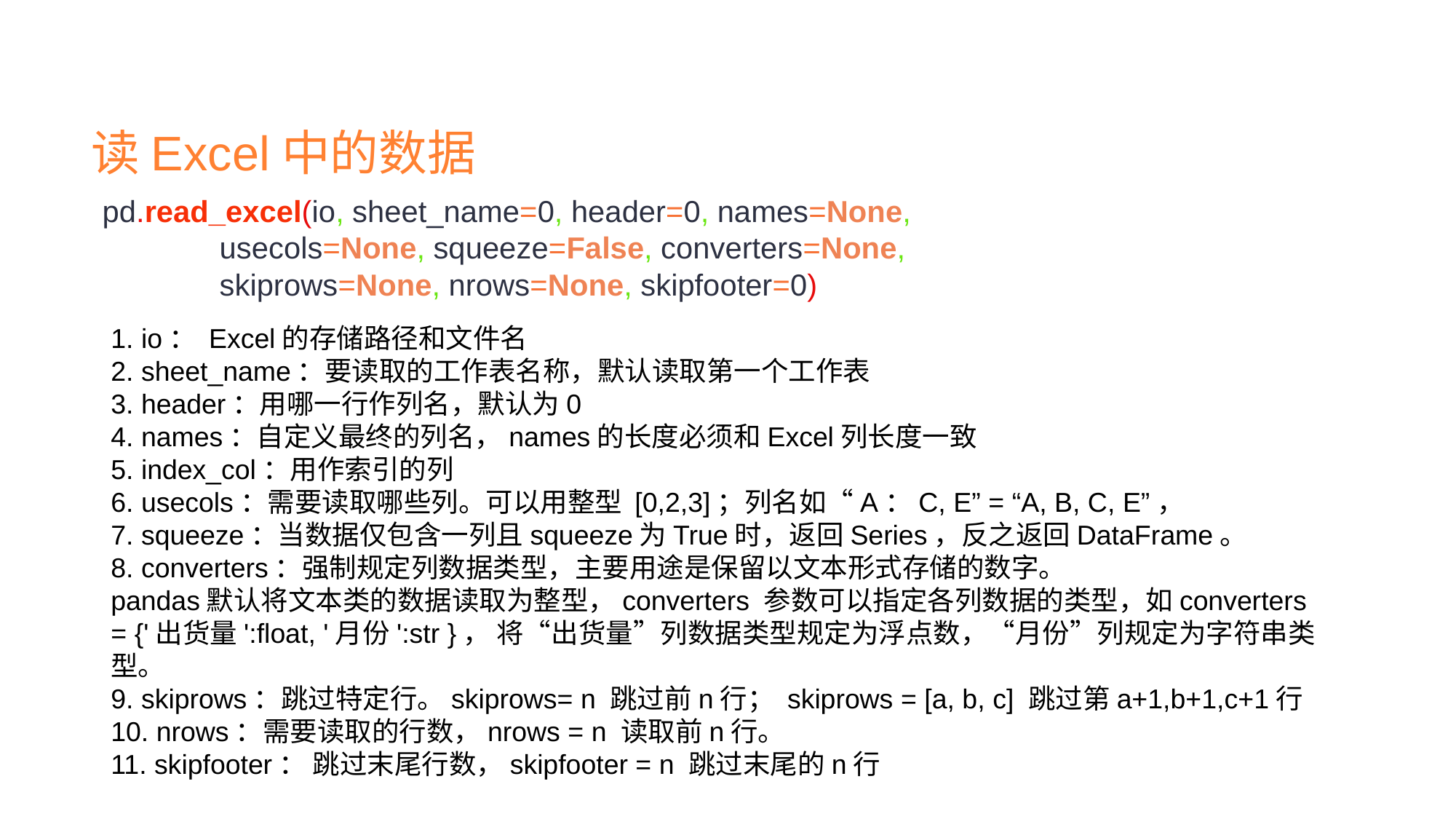

读Excel中的数据
pd.read_excel(io, sheet_name=0, header=0, names=None,
              usecols=None, squeeze=False, converters=None,
              skiprows=None, nrows=None, skipfooter=0)
1. io： Excel的存储路径和文件名
2. sheet_name：要读取的工作表名称，默认读取第一个工作表
3. header：用哪一行作列名，默认为0
4. names：自定义最终的列名，names的长度必须和Excel列长度一致
5. index_col：用作索引的列
6. usecols：需要读取哪些列。可以用整型 [0,2,3]；列名如“A：C, E” = “A, B, C, E”，
7. squeeze：当数据仅包含一列且squeeze为True时，返回Series，反之返回DataFrame。
8. converters：强制规定列数据类型，主要用途是保留以文本形式存储的数字。
pandas默认将文本类的数据读取为整型，converters 参数可以指定各列数据的类型，如converters = {'出货量':float, '月份':str }， 将“出货量”列数据类型规定为浮点数，“月份”列规定为字符串类型。
9. skiprows：跳过特定行。skiprows= n 跳过前n行； skiprows = [a, b, c] 跳过第a+1,b+1,c+1行
10. nrows：需要读取的行数，nrows = n 读取前n行。
11. skipfooter： 跳过末尾行数，skipfooter = n 跳过末尾的n行